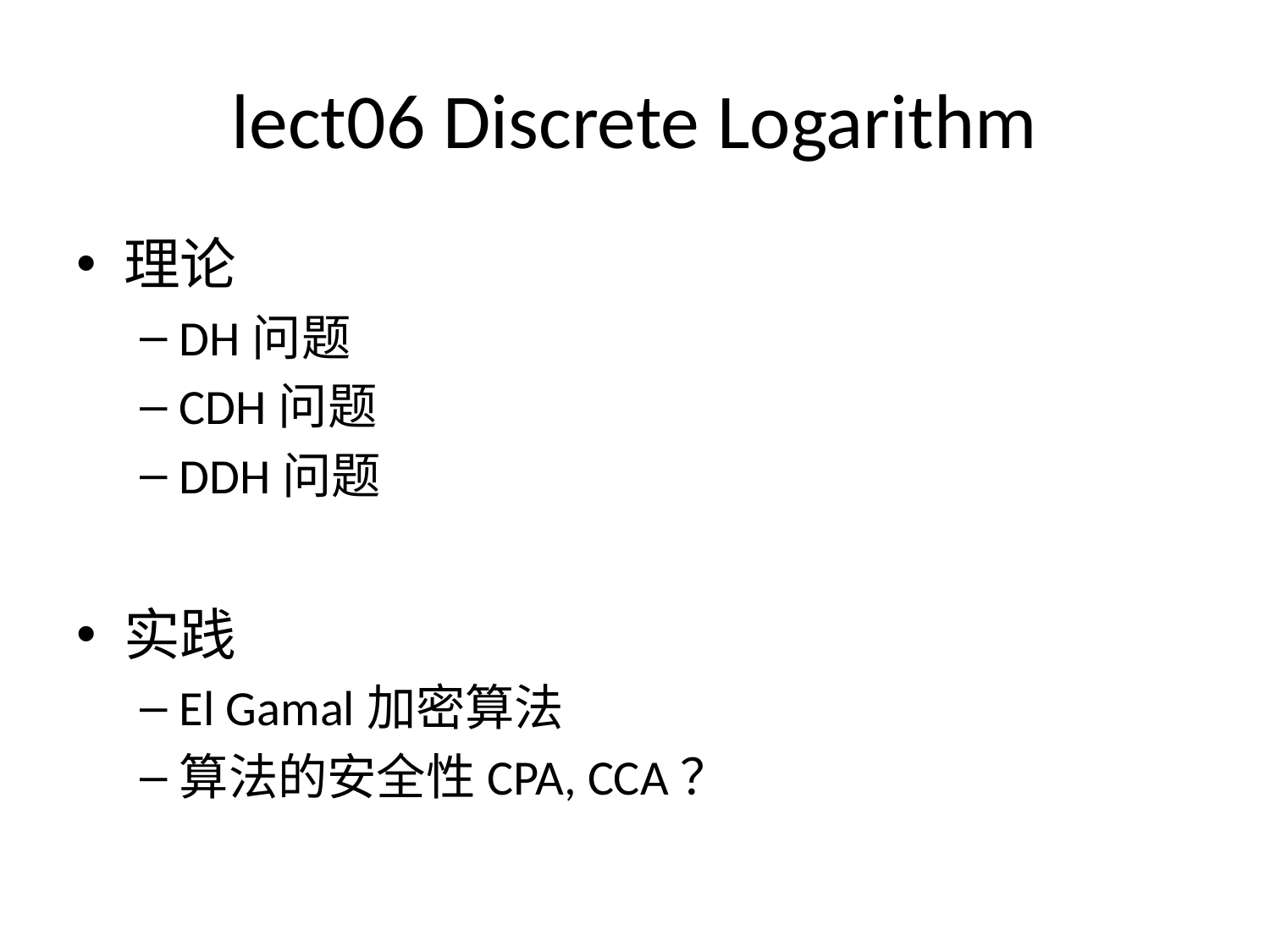

# lect06 Discrete Logarithm
理论
DH问题
CDH问题
DDH问题

实践
El Gamal加密算法
算法的安全性CPA, CCA？